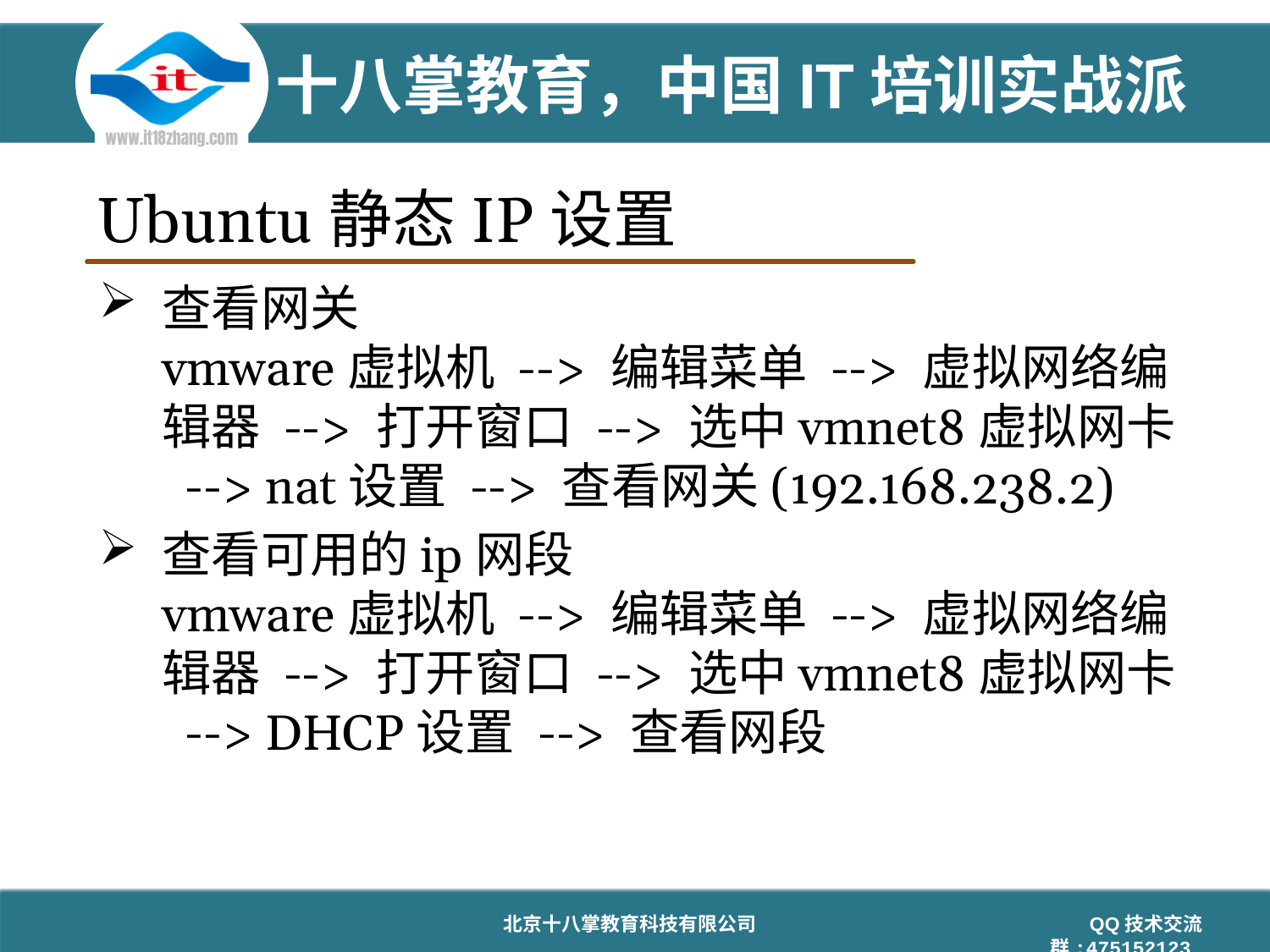

# Ubuntu静态IP设置
查看网关
vmware虚拟机 --> 编辑菜单 --> 虚拟网络编辑器 --> 打开窗口 --> 选中vmnet8虚拟网卡 --> nat设置 --> 查看网关(192.168.238.2)
查看可用的ip网段
vmware虚拟机 --> 编辑菜单 --> 虚拟网络编辑器 --> 打开窗口 --> 选中vmnet8虚拟网卡 --> DHCP设置 --> 查看网段